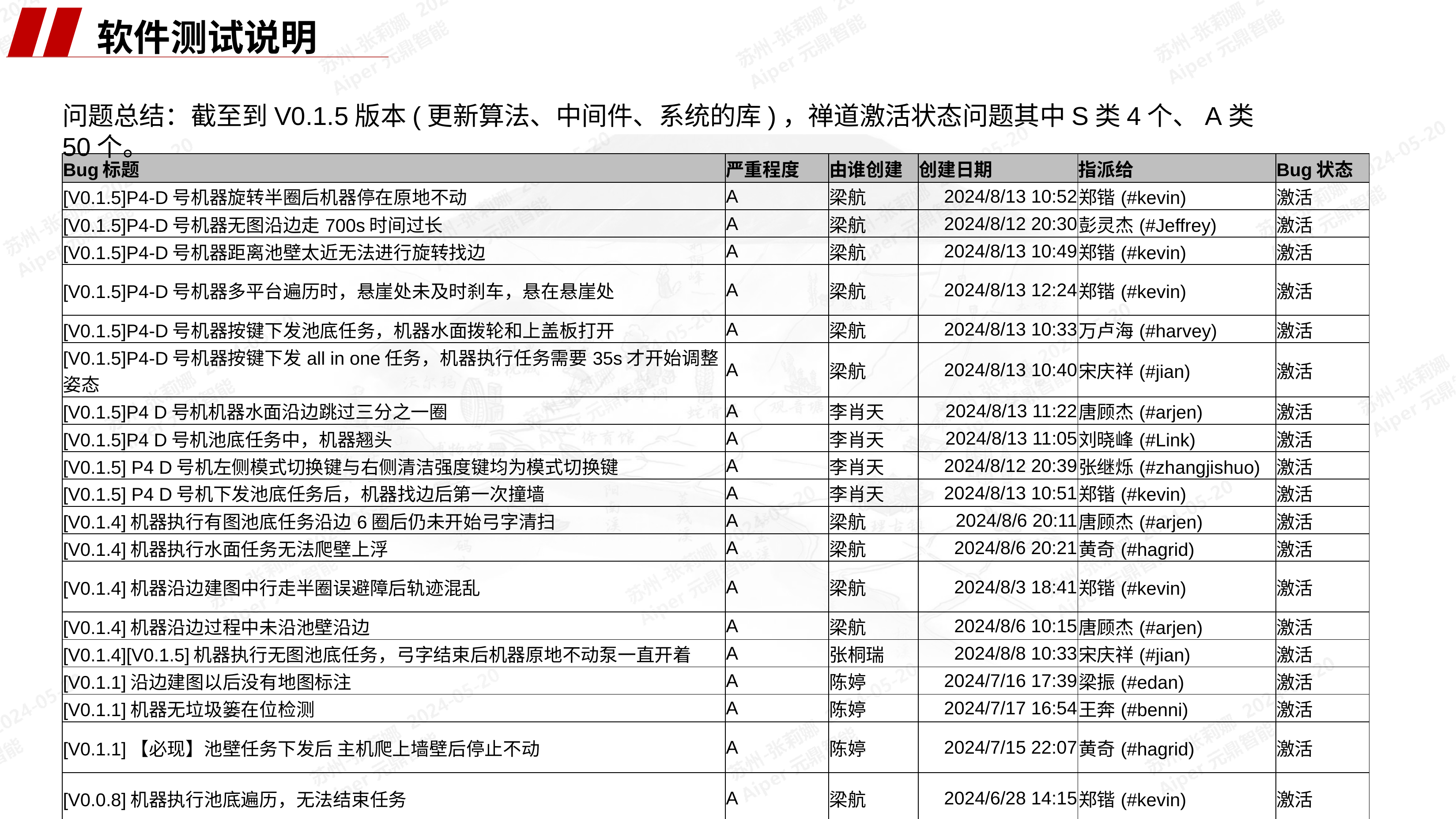

软件测试说明

问题总结：截至到V0.1.5版本(更新算法、中间件、系统的库)，禅道激活状态问题其中S类4个、A类50个。
| Bug标题 | 严重程度 | 由谁创建 | 创建日期 | 指派给 | Bug状态 |
| --- | --- | --- | --- | --- | --- |
| [V0.1.5]P4-D号机器旋转半圈后机器停在原地不动 | A | 梁航 | 2024/8/13 10:52 | 郑锴(#kevin) | 激活 |
| [V0.1.5]P4-D号机器无图沿边走700s时间过长 | A | 梁航 | 2024/8/12 20:30 | 彭灵杰(#Jeffrey) | 激活 |
| [V0.1.5]P4-D号机器距离池壁太近无法进行旋转找边 | A | 梁航 | 2024/8/13 10:49 | 郑锴(#kevin) | 激活 |
| [V0.1.5]P4-D号机器多平台遍历时，悬崖处未及时刹车，悬在悬崖处 | A | 梁航 | 2024/8/13 12:24 | 郑锴(#kevin) | 激活 |
| [V0.1.5]P4-D号机器按键下发池底任务，机器水面拨轮和上盖板打开 | A | 梁航 | 2024/8/13 10:33 | 万卢海(#harvey) | 激活 |
| [V0.1.5]P4-D号机器按键下发all in one任务，机器执行任务需要35s才开始调整姿态 | A | 梁航 | 2024/8/13 10:40 | 宋庆祥(#jian) | 激活 |
| [V0.1.5]P4 D号机机器水面沿边跳过三分之一圈 | A | 李肖天 | 2024/8/13 11:22 | 唐顾杰(#arjen) | 激活 |
| [V0.1.5]P4 D号机池底任务中，机器翘头 | A | 李肖天 | 2024/8/13 11:05 | 刘晓峰(#Link) | 激活 |
| [V0.1.5] P4 D号机左侧模式切换键与右侧清洁强度键均为模式切换键 | A | 李肖天 | 2024/8/12 20:39 | 张继烁(#zhangjishuo) | 激活 |
| [V0.1.5] P4 D号机下发池底任务后，机器找边后第一次撞墙 | A | 李肖天 | 2024/8/13 10:51 | 郑锴(#kevin) | 激活 |
| [V0.1.4]机器执行有图池底任务沿边6圈后仍未开始弓字清扫 | A | 梁航 | 2024/8/6 20:11 | 唐顾杰(#arjen) | 激活 |
| [V0.1.4]机器执行水面任务无法爬壁上浮 | A | 梁航 | 2024/8/6 20:21 | 黄奇(#hagrid) | 激活 |
| [V0.1.4]机器沿边建图中行走半圈误避障后轨迹混乱 | A | 梁航 | 2024/8/3 18:41 | 郑锴(#kevin) | 激活 |
| [V0.1.4]机器沿边过程中未沿池壁沿边 | A | 梁航 | 2024/8/6 10:15 | 唐顾杰(#arjen) | 激活 |
| [V0.1.4][V0.1.5]机器执行无图池底任务，弓字结束后机器原地不动泵一直开着 | A | 张桐瑞 | 2024/8/8 10:33 | 宋庆祥(#jian) | 激活 |
| [V0.1.1]沿边建图以后没有地图标注 | A | 陈婷 | 2024/7/16 17:39 | 梁振(#edan) | 激活 |
| [V0.1.1]机器无垃圾篓在位检测 | A | 陈婷 | 2024/7/17 16:54 | 王奔(#benni) | 激活 |
| [V0.1.1]【必现】池壁任务下发后 主机爬上墙壁后停止不动 | A | 陈婷 | 2024/7/15 22:07 | 黄奇(#hagrid) | 激活 |
| [V0.0.8]机器执行池底遍历，无法结束任务 | A | 梁航 | 2024/6/28 14:15 | 郑锴(#kevin) | 激活 |